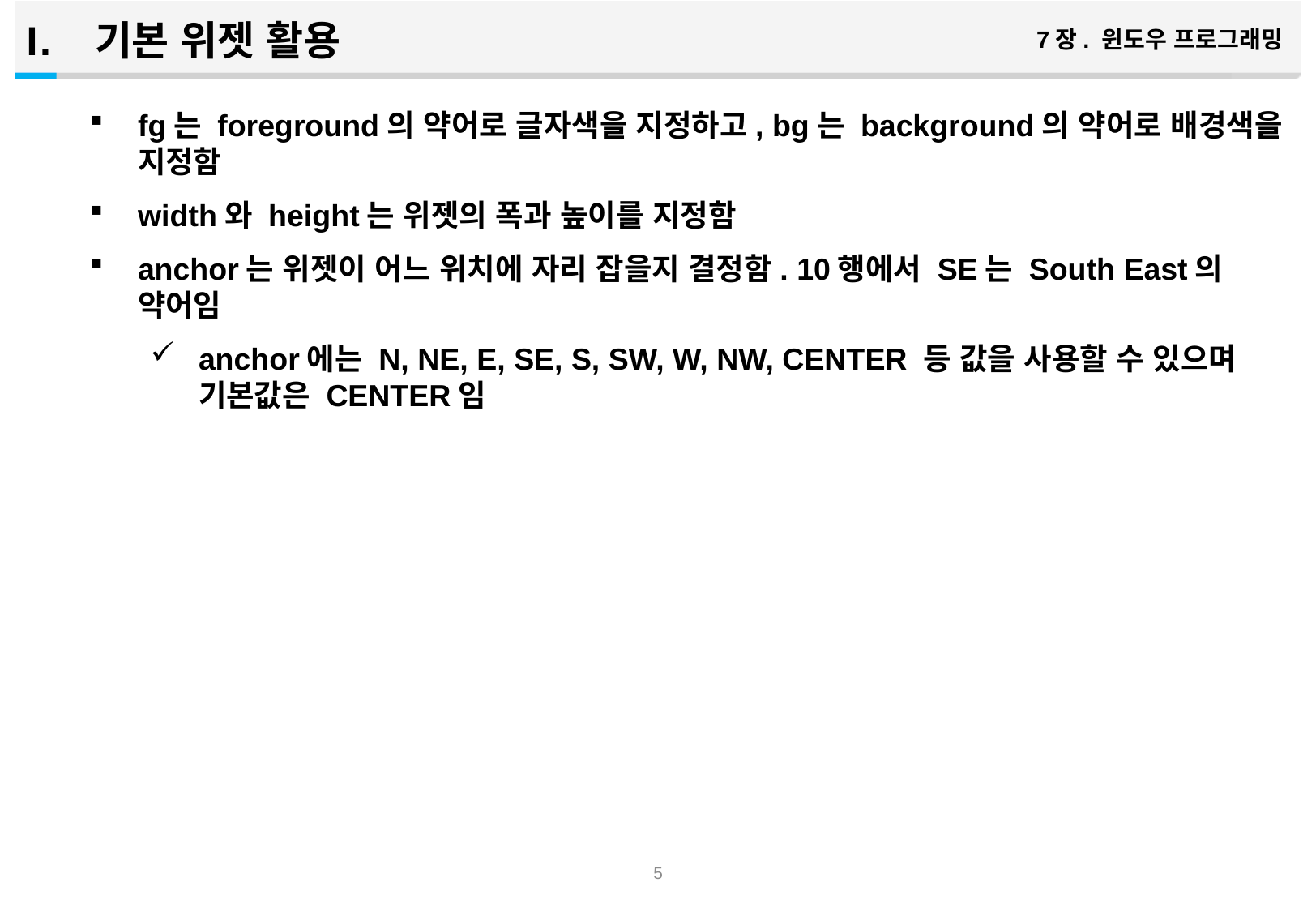

기본 위젯 활용
7장. 윈도우 프로그래밍
fg는 foreground의 약어로 글자색을 지정하고, bg는 background의 약어로 배경색을 지정함
width와 height는 위젯의 폭과 높이를 지정함
anchor는 위젯이 어느 위치에 자리 잡을지 결정함. 10행에서 SE는 South East의   약어임
anchor에는 N, NE, E, SE, S, SW, W, NW, CENTER 등 값을 사용할 수 있으며 기본값은 CENTER임
5